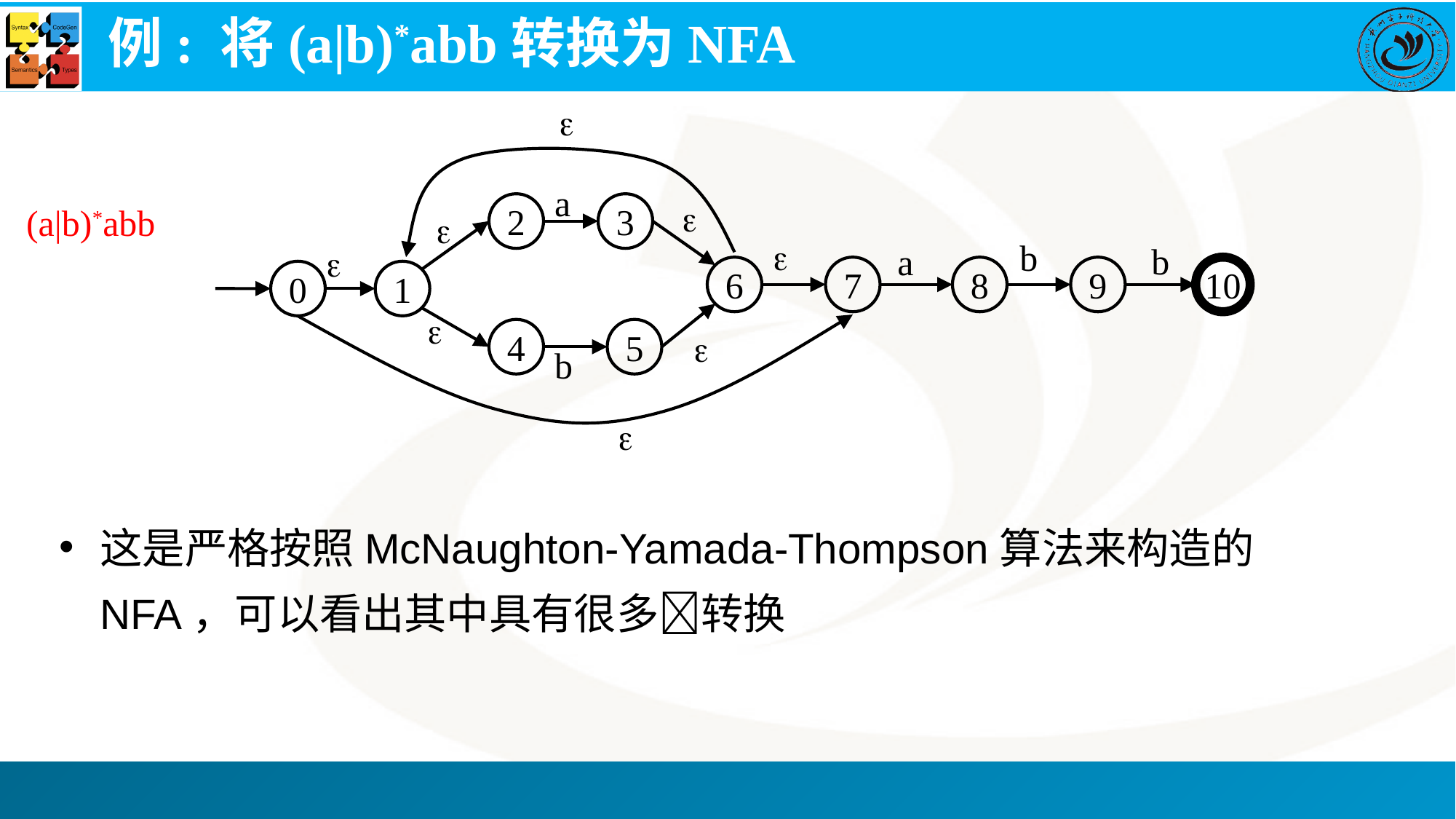

# 例: 将(a|b)*abb转换为NFA
ε

a
ε
2
3
ε
ε
b
b
a
ε
6
7
8
9
10
0
1
ε

4
5
ε
b
ε
(a|b)*abb
这是严格按照McNaughton-Yamada-Thompson算法来构造的NFA，可以看出其中具有很多ε转换
79